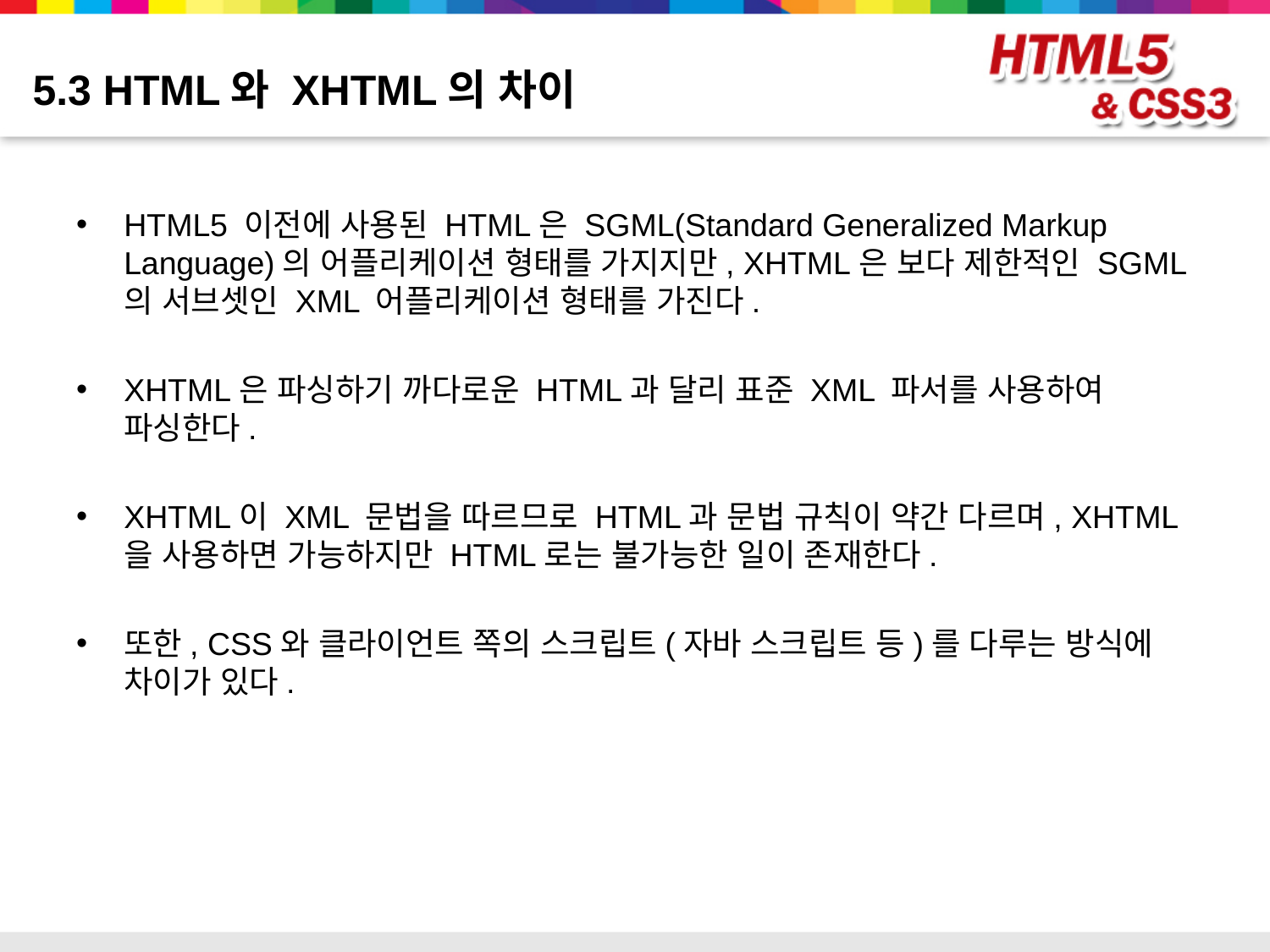

# 5.3 HTML와 XHTML의 차이
HTML5 이전에 사용된 HTML은 SGML(Standard Generalized Markup Language)의 어플리케이션 형태를 가지지만, XHTML은 보다 제한적인 SGML의 서브셋인 XML 어플리케이션 형태를 가진다.

XHTML은 파싱하기 까다로운 HTML과 달리 표준 XML 파서를 사용하여 파싱한다.

XHTML이 XML 문법을 따르므로 HTML과 문법 규칙이 약간 다르며, XHTML을 사용하면 가능하지만 HTML로는 불가능한 일이 존재한다.

또한, CSS와 클라이언트 쪽의 스크립트(자바 스크립트 등)를 다루는 방식에 차이가 있다.